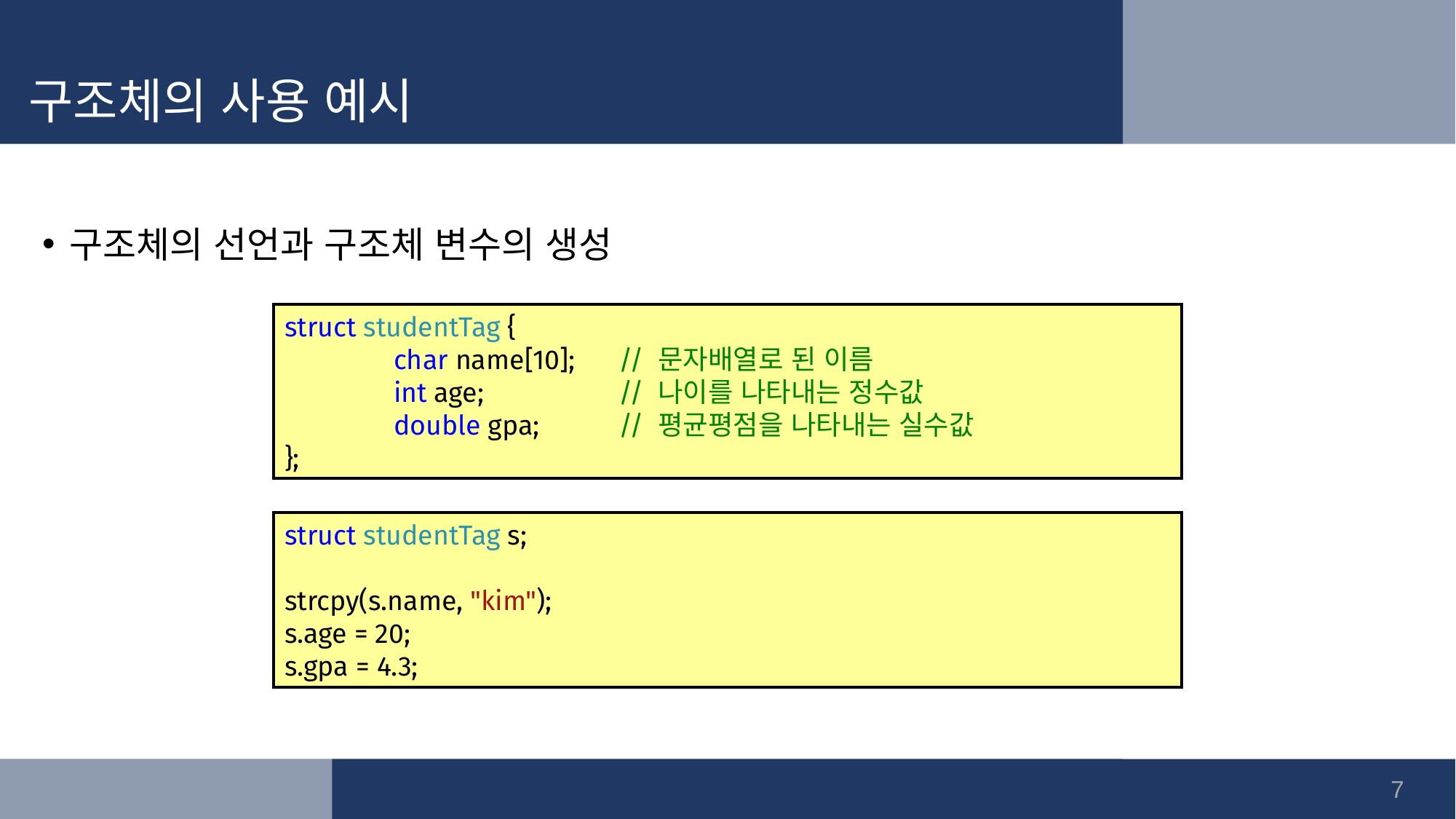

# 구조체의 사용 예시
구조체의 선언과 구조체 변수의 생성
struct studentTag {
	char name[10]; 	 // 문자배열로 된 이름
	int age;		 // 나이를 나타내는 정수값
	double gpa;	 // 평균평점을 나타내는 실수값
};
struct studentTag s;

strcpy(s.name, "kim");
s.age = 20;
s.gpa = 4.3;
7